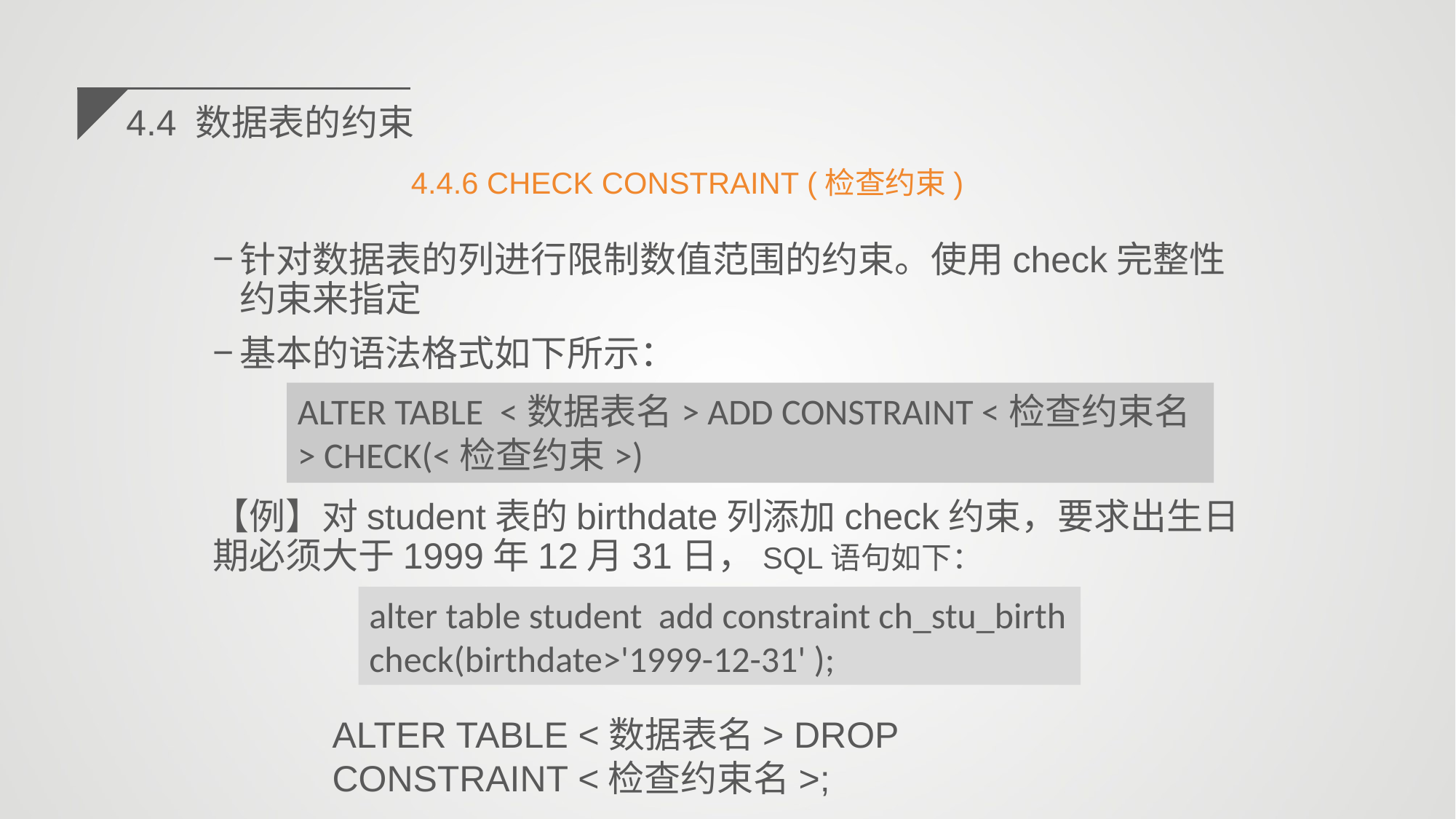

4.4 数据表的约束

4.4.6 CHECK CONSTRAINT (检查约束)
针对数据表的列进行限制数值范围的约束。使用check完整性约束来指定
基本的语法格式如下所示：

【例】对student表的birthdate列添加check约束，要求出生日期必须大于1999年12月31日，SQL语句如下：

ALTER TABLE  <数据表名> ADD CONSTRAINT <检查约束名> CHECK(<检查约束>)
alter table student  add constraint ch_stu_birth check(birthdate>'1999-12-31' );
ALTER TABLE <数据表名> DROP CONSTRAINT <检查约束名>;